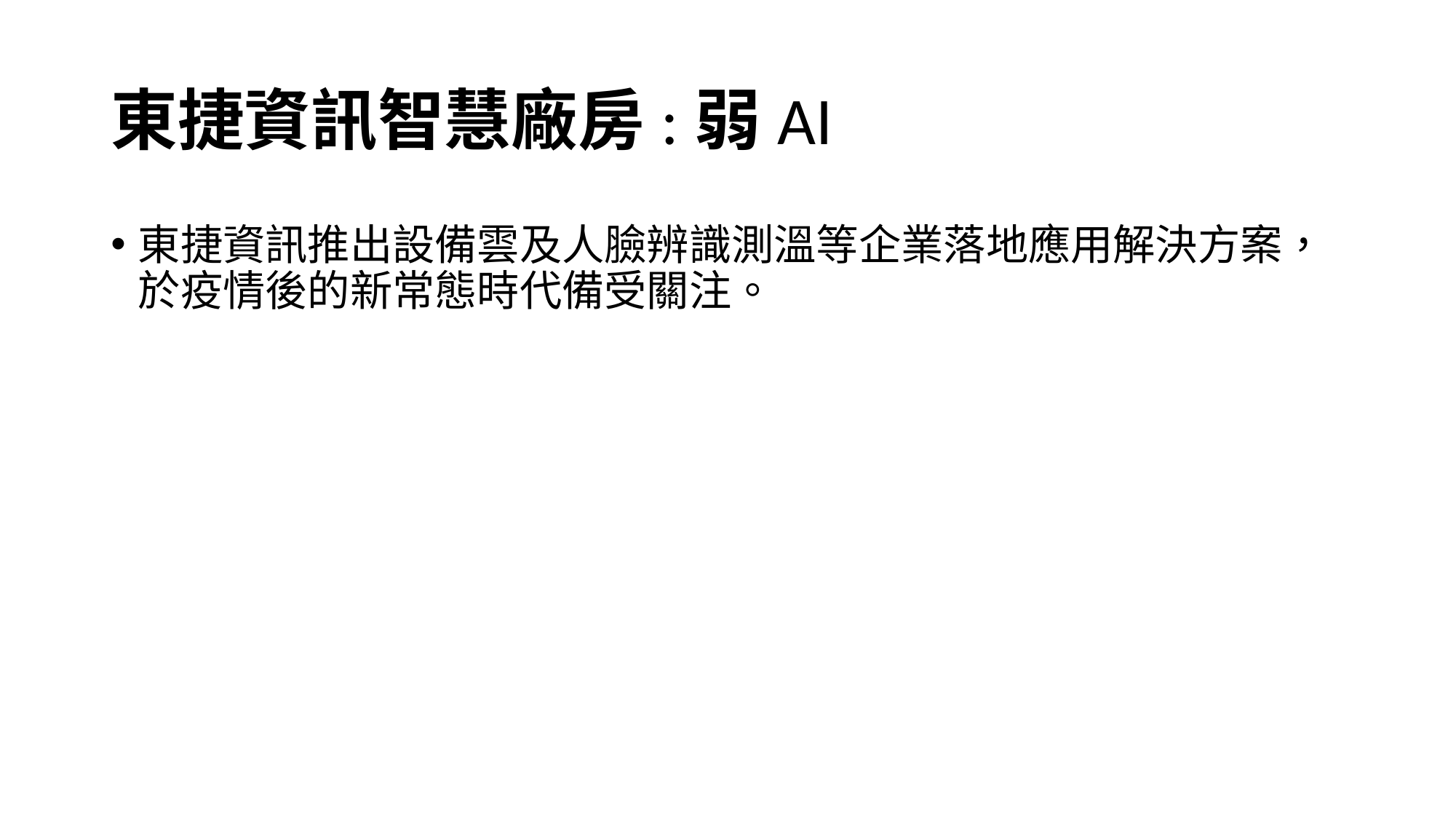

# 東捷資訊智慧廠房:弱AI
東捷資訊推出設備雲及人臉辨識測溫等企業落地應用解決方案，於疫情後的新常態時代備受關注。